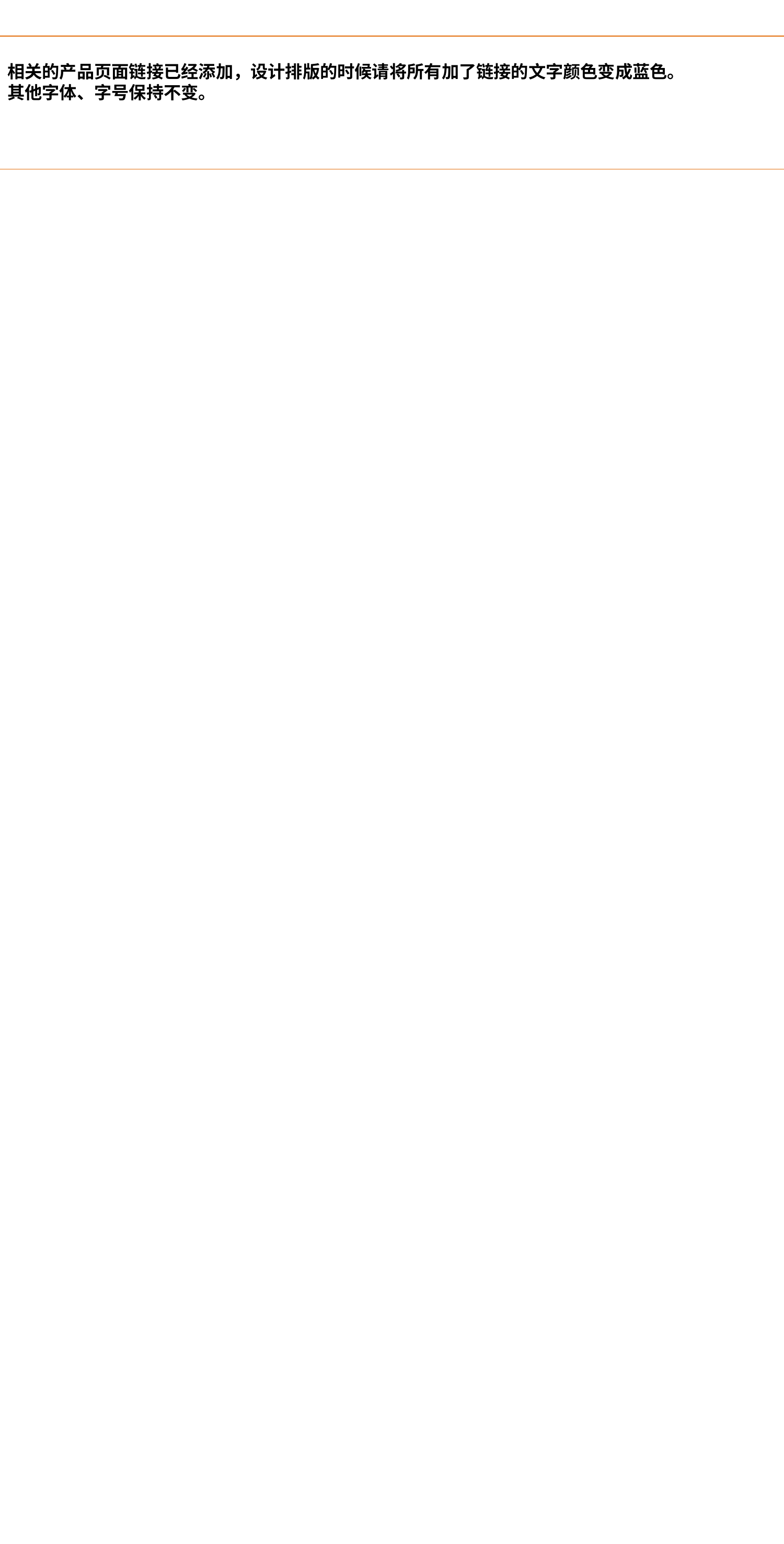

相关的产品页面链接已经添加，设计排版的时候请将所有加了链接的文字颜色变成蓝色。
其他字体、字号保持不变。